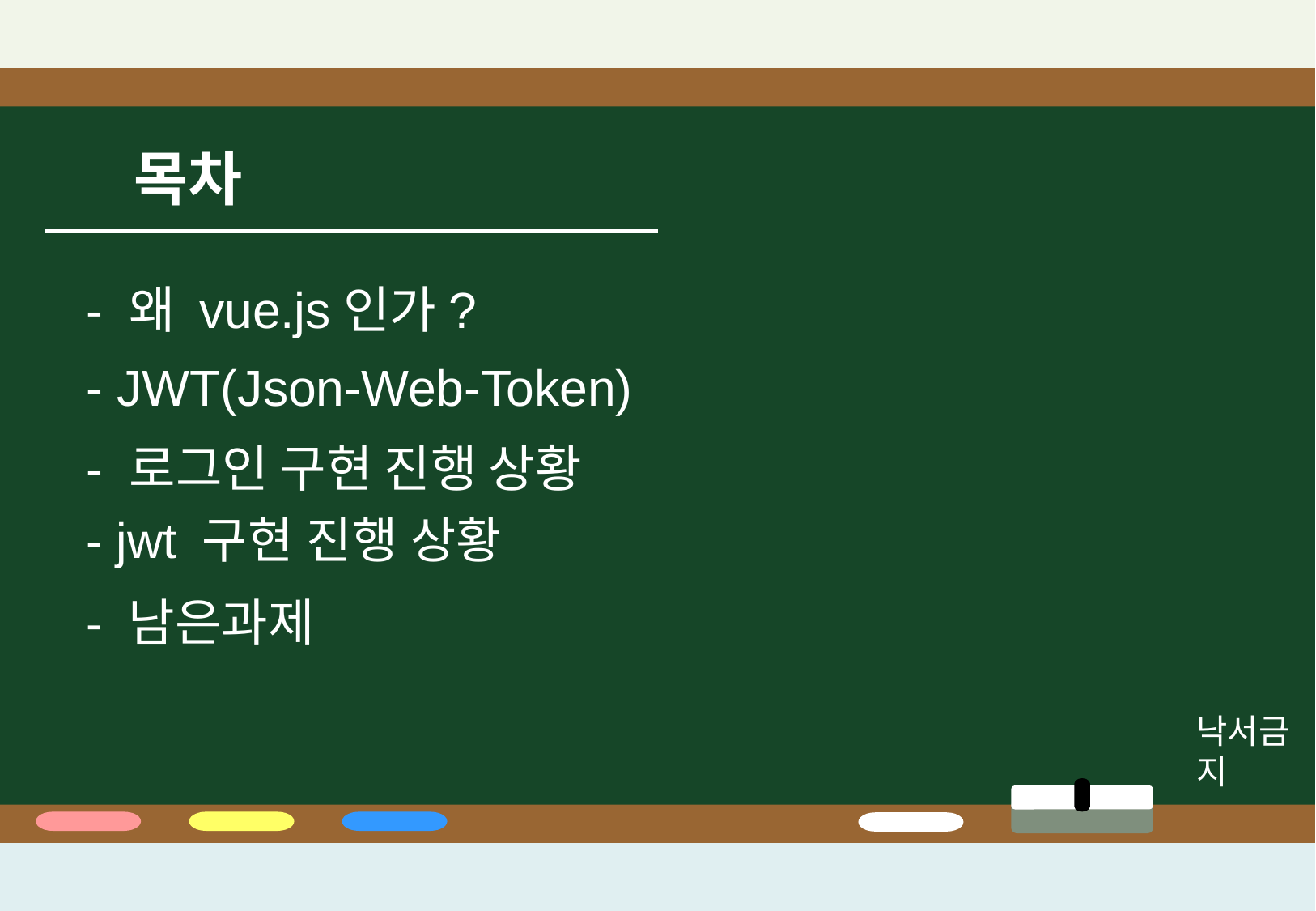

목차
- 왜 vue.js인가?
- JWT(Json-Web-Token)
- 로그인 구현 진행 상황

- jwt 구현 진행 상황
- 남은과제
낙서금지